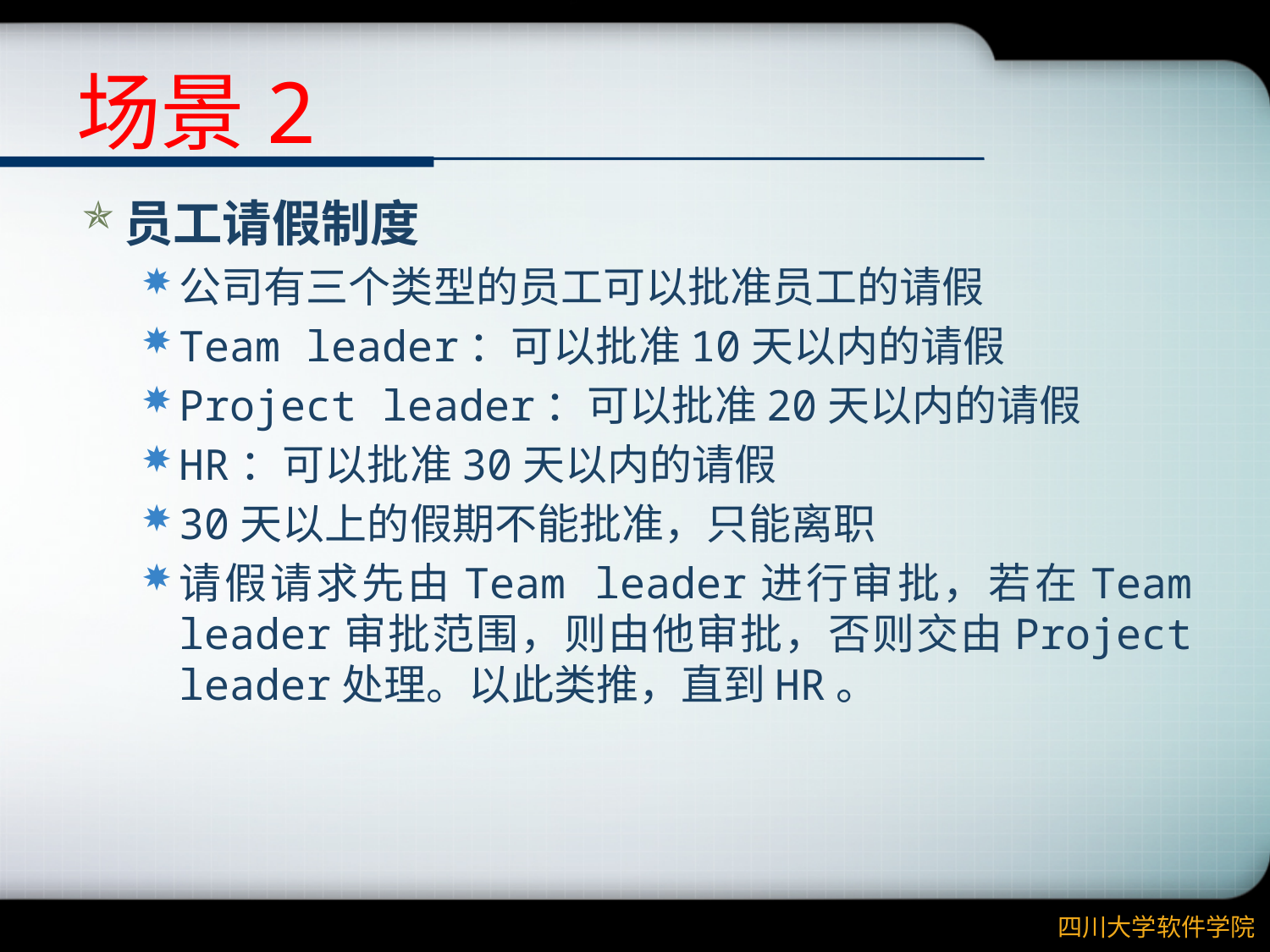

# 场景2
员工请假制度
公司有三个类型的员工可以批准员工的请假
Team leader：可以批准10天以内的请假
Project leader：可以批准20天以内的请假
HR：可以批准30天以内的请假
30天以上的假期不能批准，只能离职
请假请求先由Team leader进行审批，若在Team leader审批范围，则由他审批，否则交由Project leader处理。以此类推，直到HR。